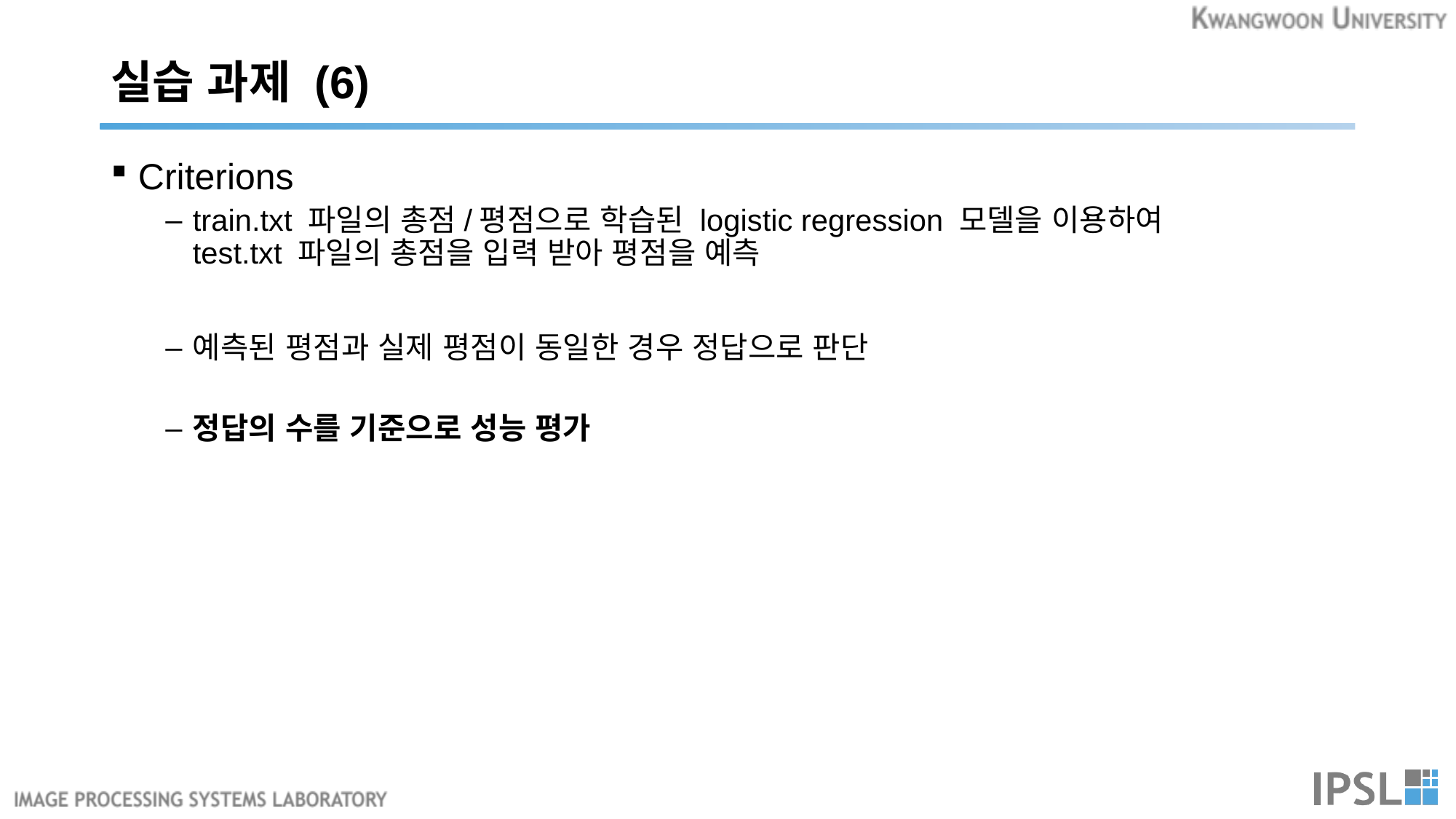

# 실습 과제 (6)
Criterions
train.txt 파일의 총점/평점으로 학습된 logistic regression 모델을 이용하여
test.txt 파일의 총점을 입력 받아 평점을 예측

예측된 평점과 실제 평점이 동일한 경우 정답으로 판단

정답의 수를 기준으로 성능 평가